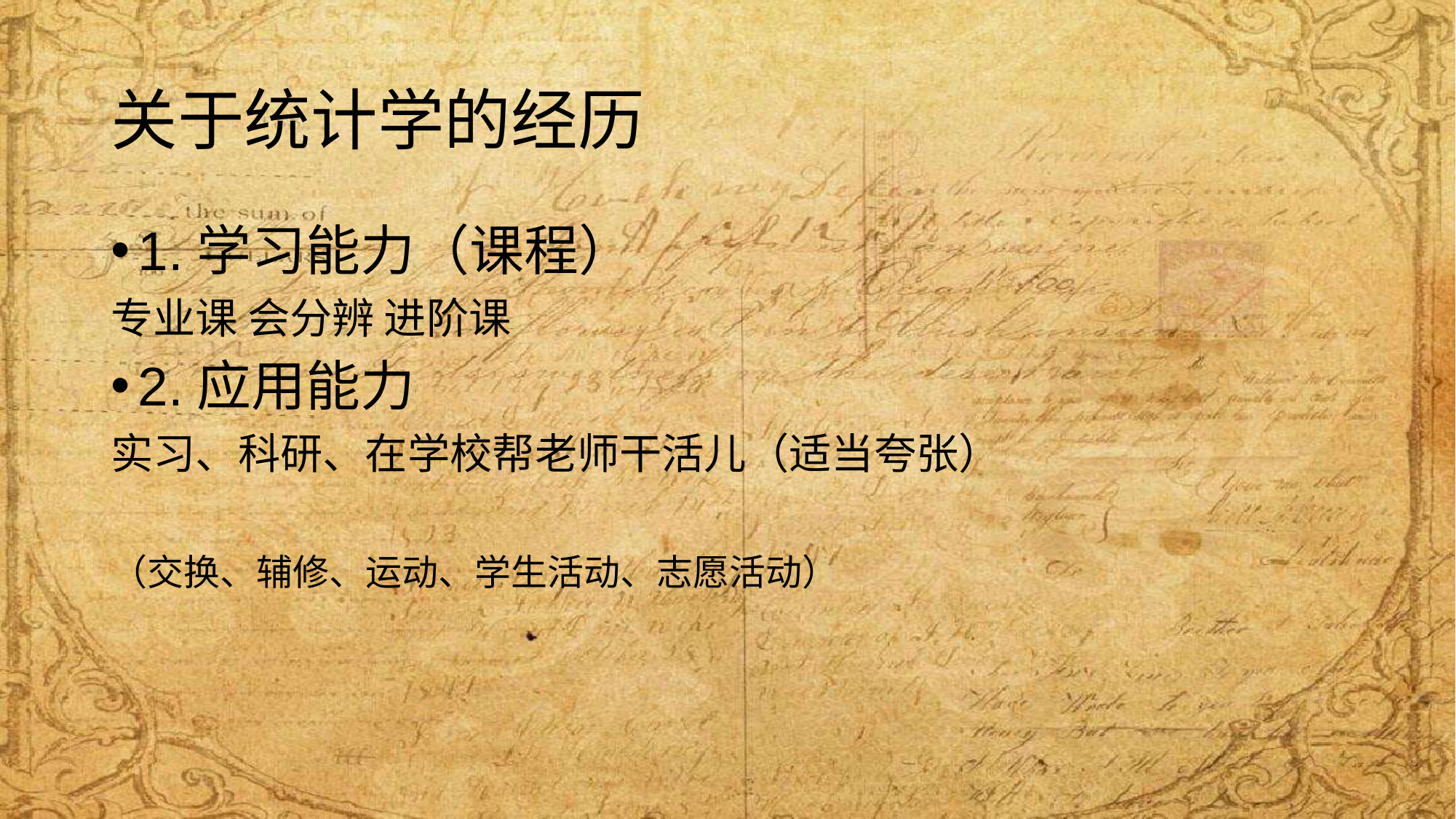

# 关于统计学的经历
1.学习能力（课程）
专业课 会分辨 进阶课
2.应用能力
实习、科研、在学校帮老师干活儿（适当夸张）

（交换、辅修、运动、学生活动、志愿活动）